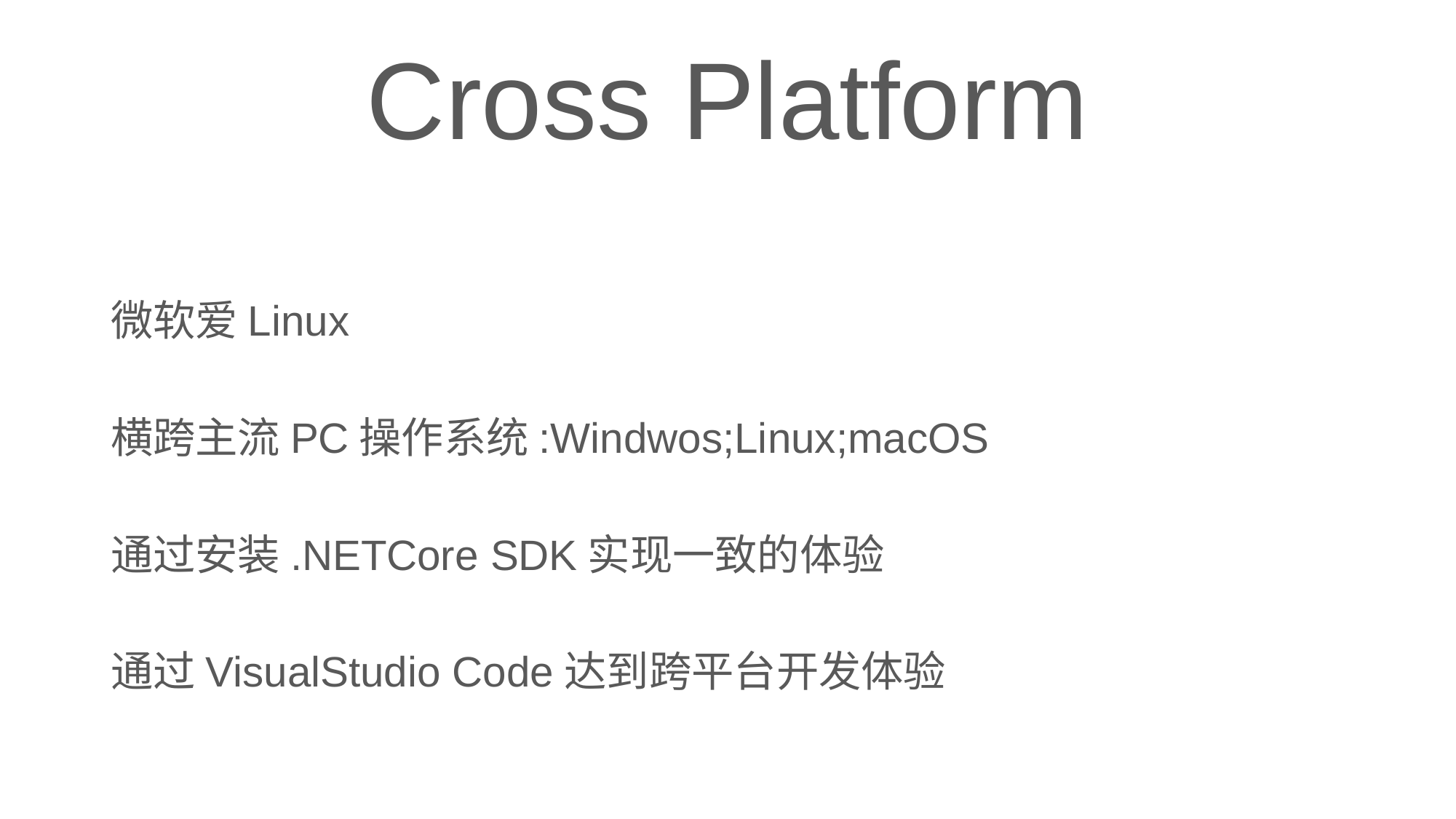

Cross Platform
微软爱Linux
横跨主流PC操作系统:Windwos;Linux;macOS
通过安装.NETCore SDK实现一致的体验
通过VisualStudio Code达到跨平台开发体验